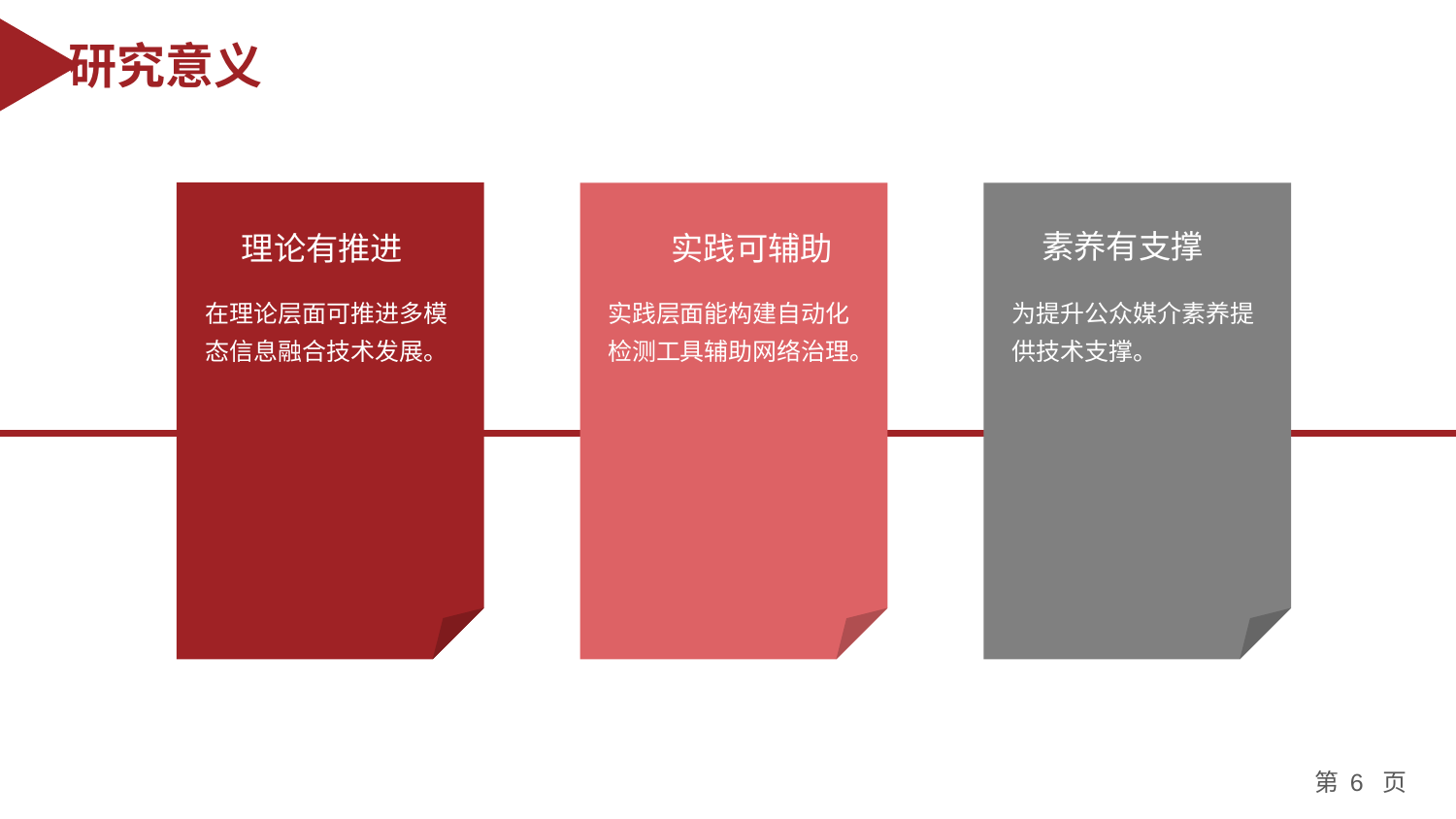

研究意义

理论有推进

实践可辅助

素养有支撑
在理论层面可推进多模态信息融合技术发展。
实践层面能构建自动化检测工具辅助网络治理。
为提升公众媒介素养提供技术支撑。